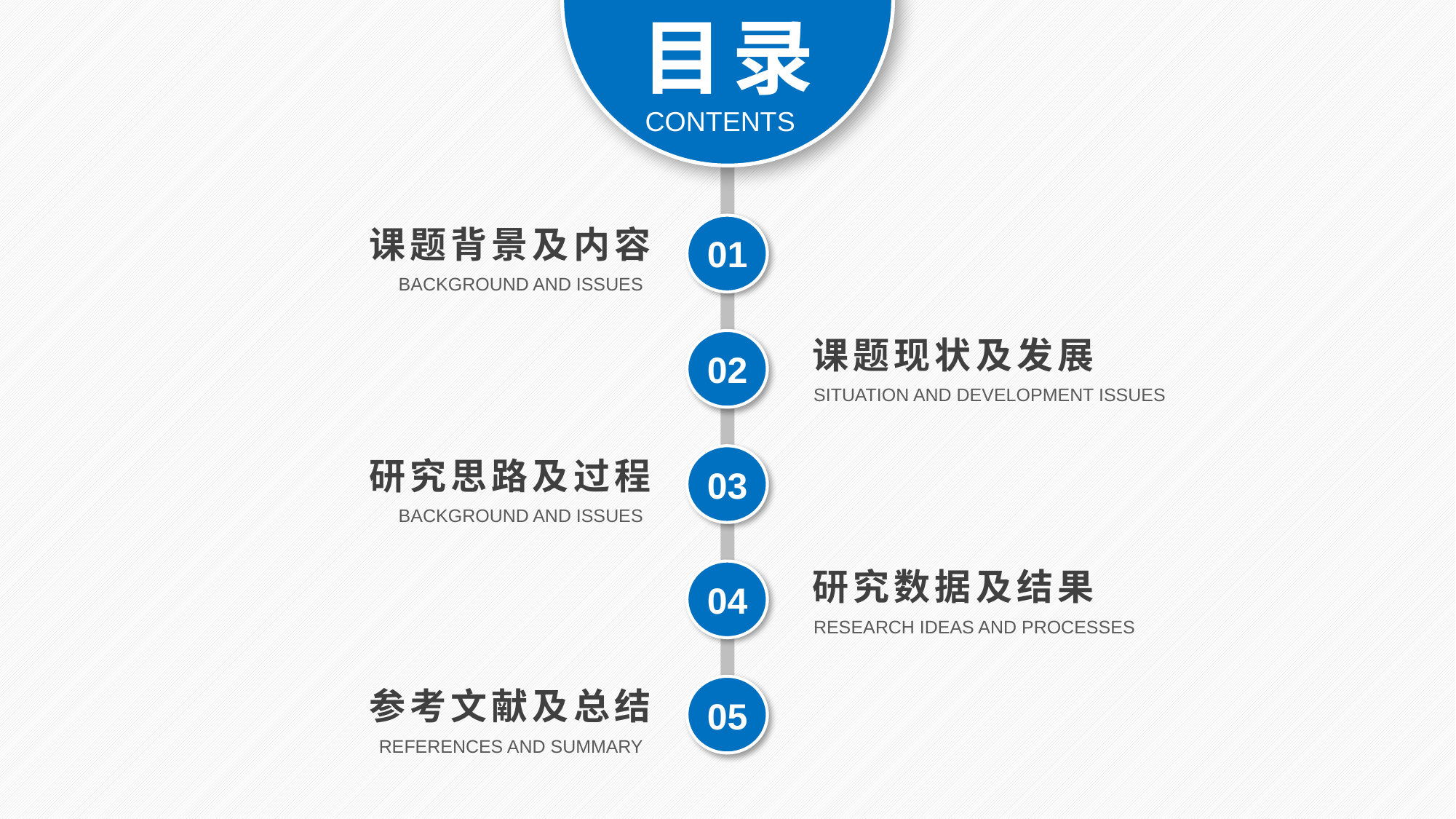

目录
CONTENTS

01
课题背景及内容
BACKGROUND AND ISSUES
课题现状及发展

02
SITUATION AND DEVELOPMENT ISSUES

03
研究思路及过程
BACKGROUND AND ISSUES
研究数据及结果

04
RESEARCH IDEAS AND PROCESSES

05
参考文献及总结
REFERENCES AND SUMMARY